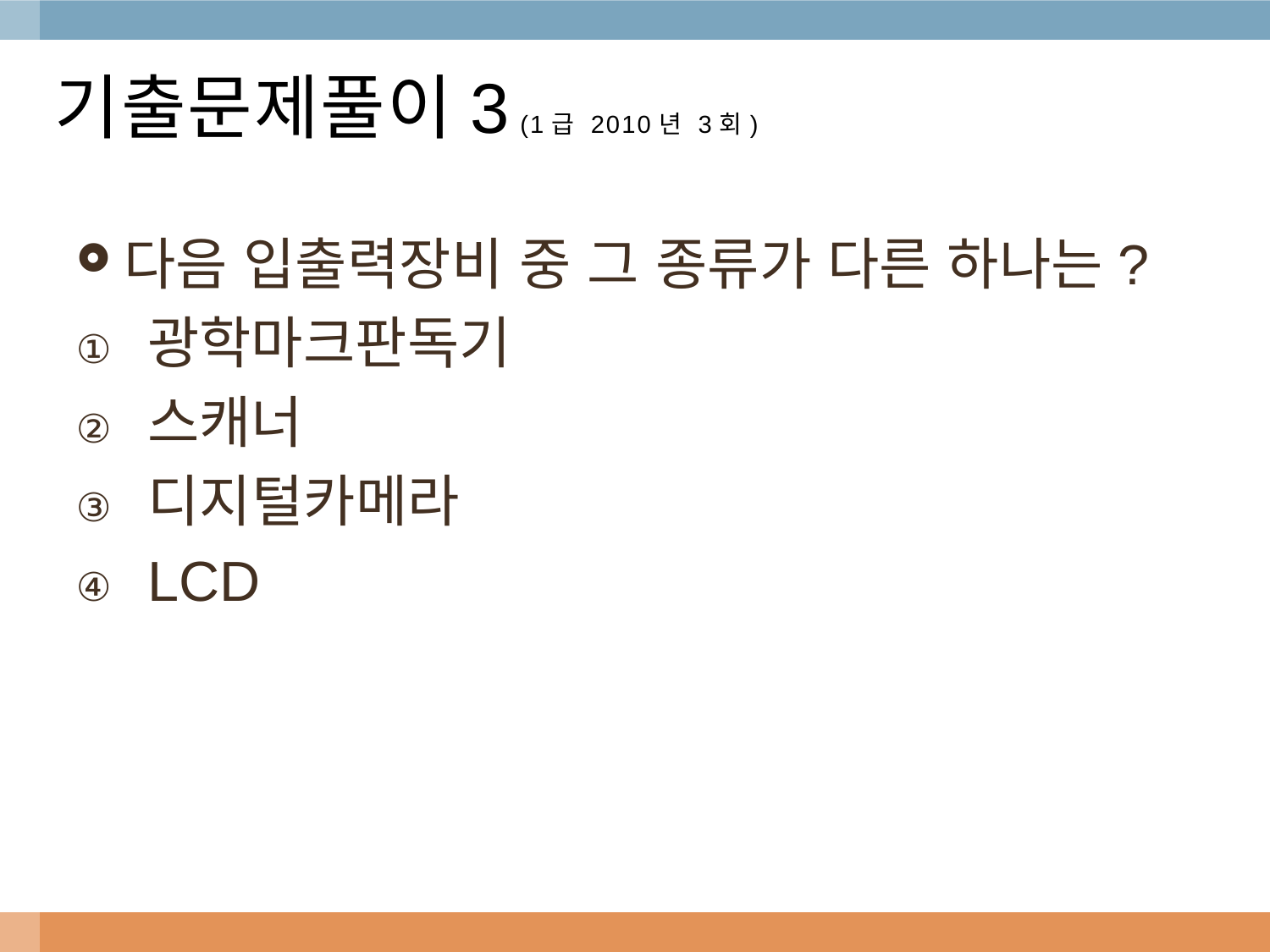

# 기출문제풀이3 (1급 2010년 3회)
다음 입출력장비 중 그 종류가 다른 하나는?
광학마크판독기
스캐너
디지털카메라
LCD